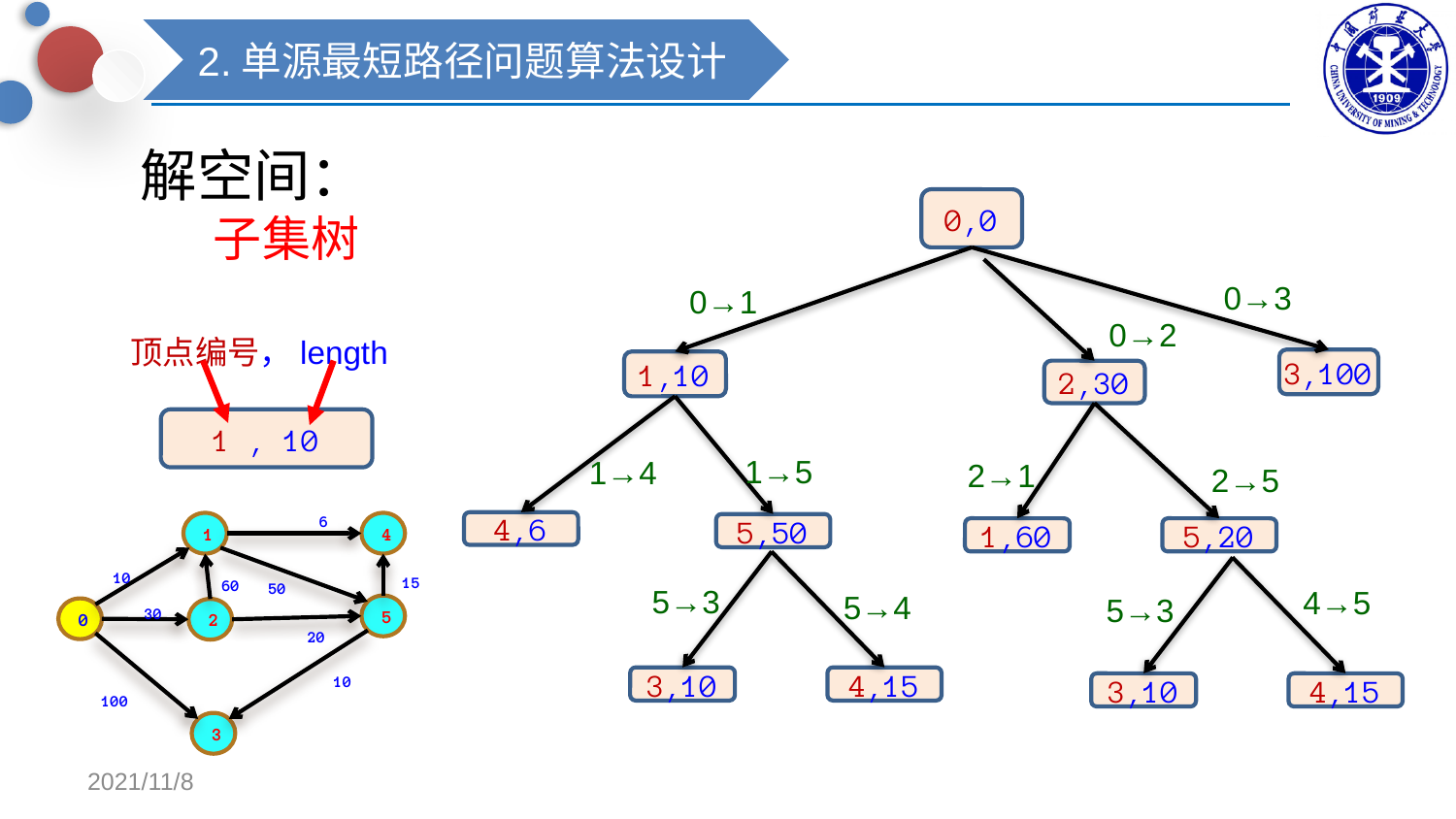

2.单源最短路径问题算法设计
解空间：
子集树
0,0
0→3
3,100
0→1
1,10
0→2
2,30
顶点编号，length
1→4
4,6
1→5
5,50
1,60
2→5
5,20
1 , 10
2→1
6
1
4
10
15
60
50
5
30
0
2
20
10
100
3
3,10
5→4
4,15
3,10
4→5
4,15
5→3
5→3
2021/11/8